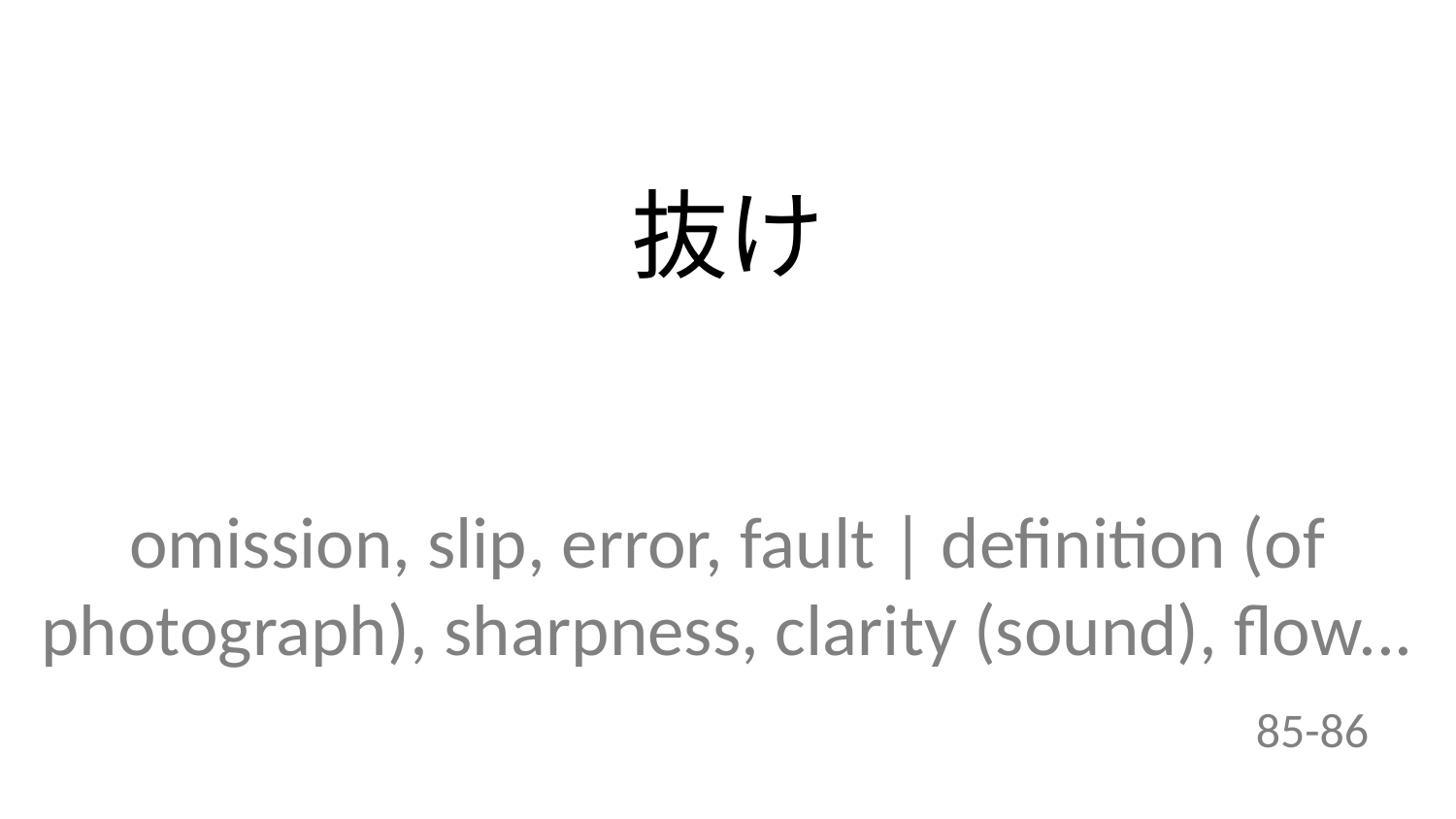

抜け

omission, slip, error, fault | definition (of photograph), sharpness, clarity (sound), flow...
85-86